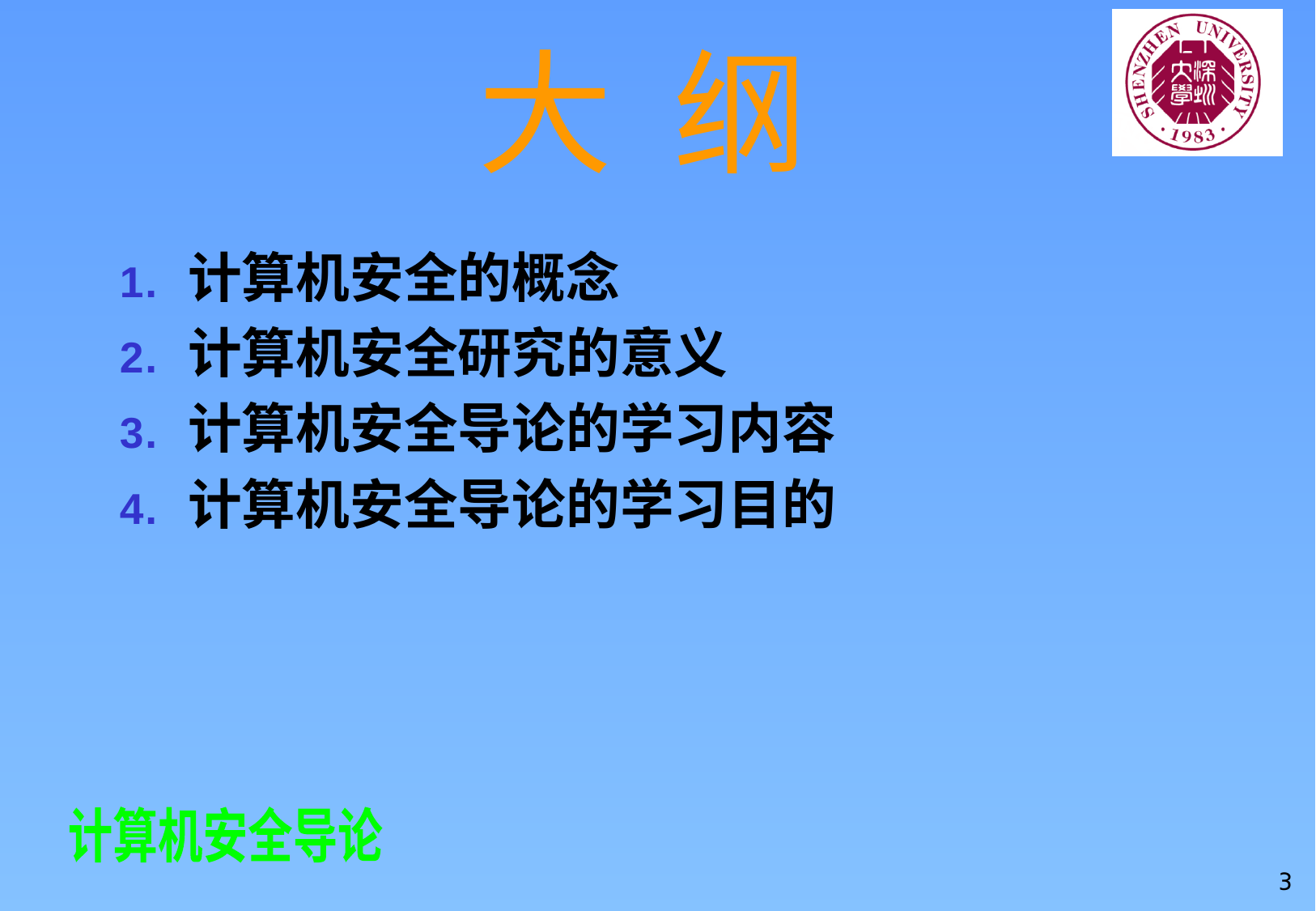

# 大  纲
计算机安全的概念
计算机安全研究的意义
计算机安全导论的学习内容
计算机安全导论的学习目的

3